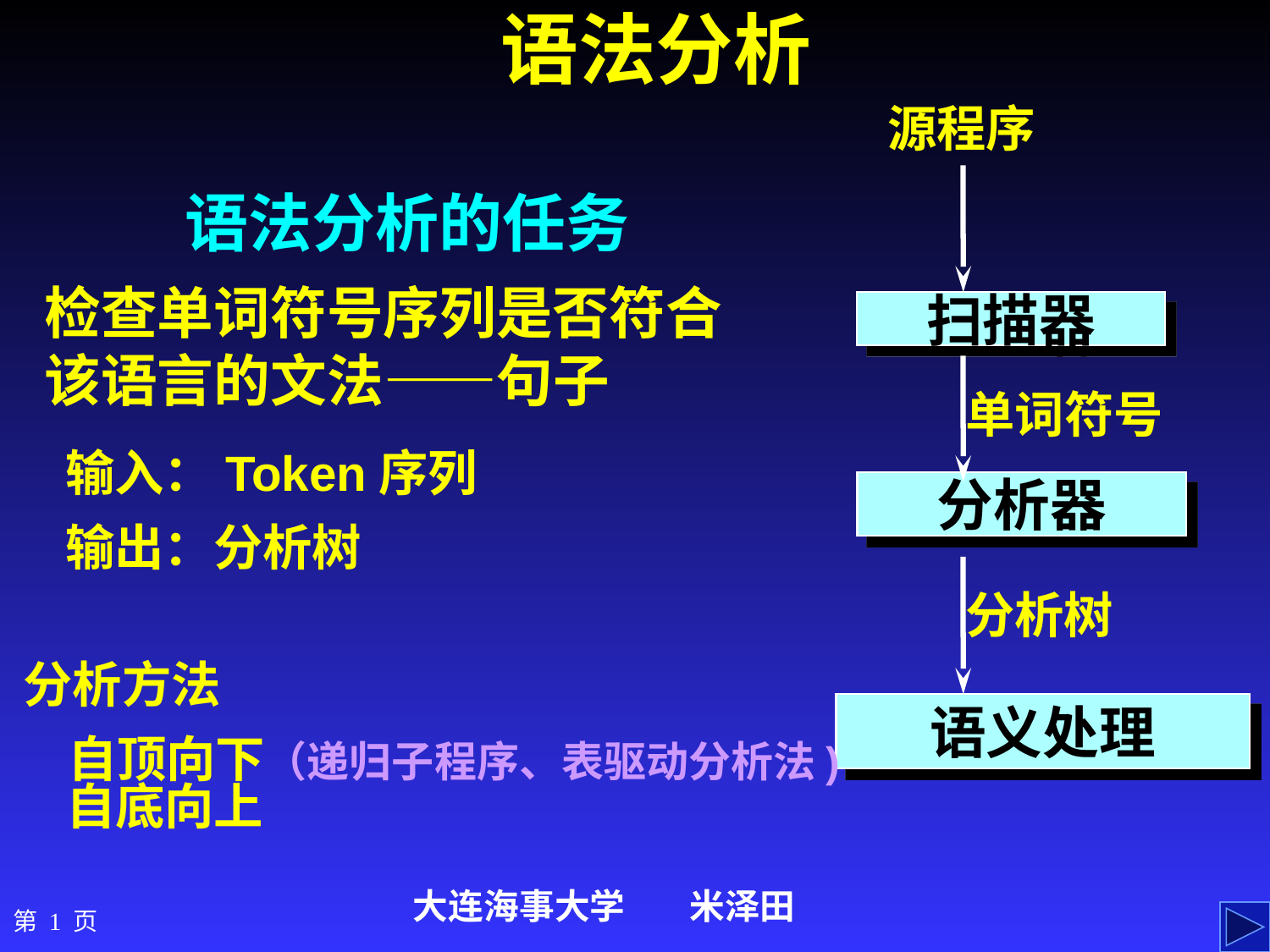

语法分析
源程序

扫描器

单词符号
分析器

分析树
语义处理
语法分析的任务
检查单词符号序列是否符合该语言的文法——句子
输入：Token序列
输出：分析树
分析方法
自顶向下（递归子程序、表驱动分析法)
自底向上
大连海事大学        米泽田
第 1 页